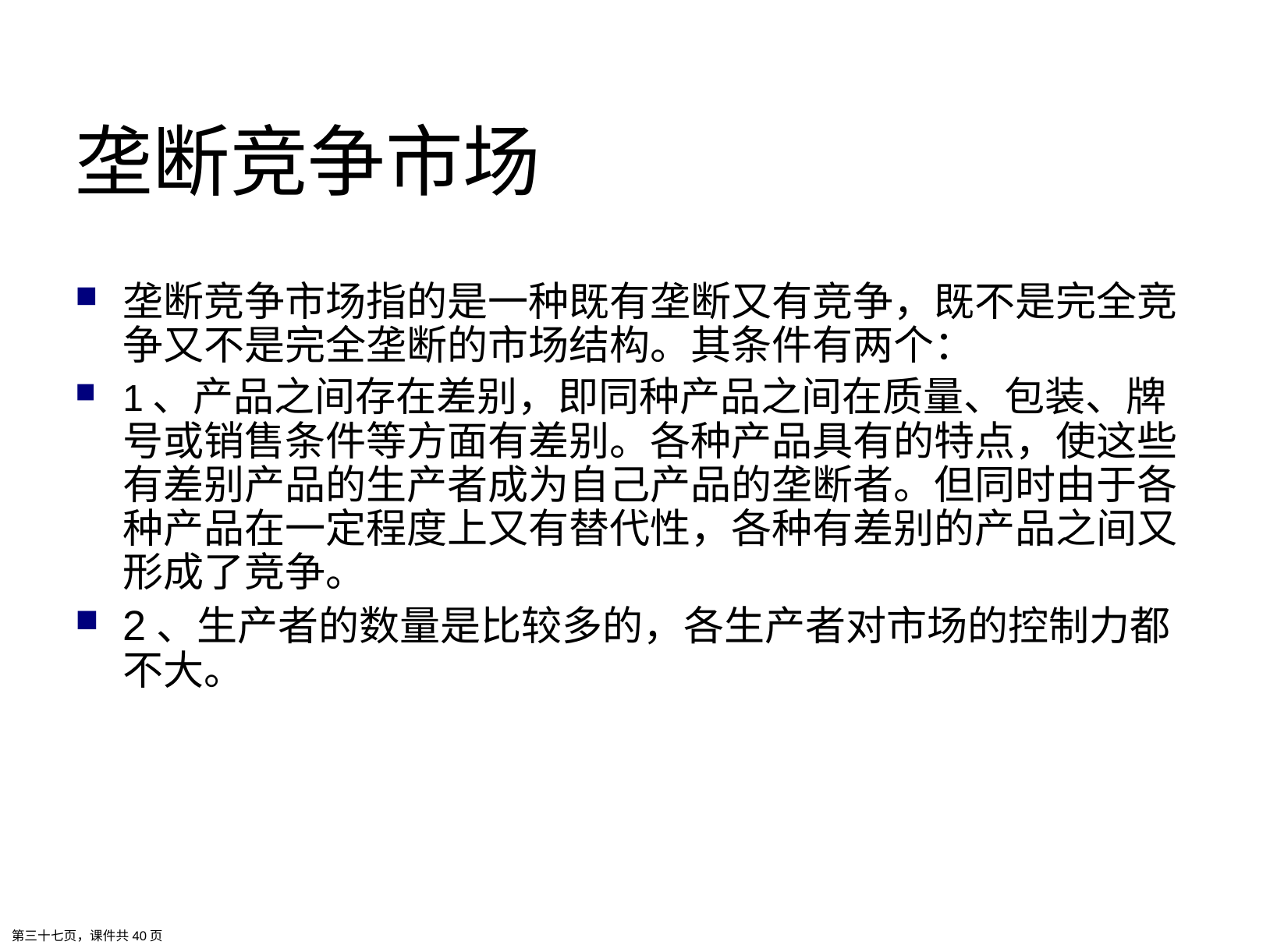

垄断竞争市场
垄断竞争市场指的是一种既有垄断又有竞争，既不是完全竞争又不是完全垄断的市场结构。其条件有两个：
1、产品之间存在差别，即同种产品之间在质量、包装、牌号或销售条件等方面有差别。各种产品具有的特点，使这些有差别产品的生产者成为自己产品的垄断者。但同时由于各种产品在一定程度上又有替代性，各种有差别的产品之间又形成了竞争。
2、生产者的数量是比较多的，各生产者对市场的控制力都不大。
第三十七页，课件共40页